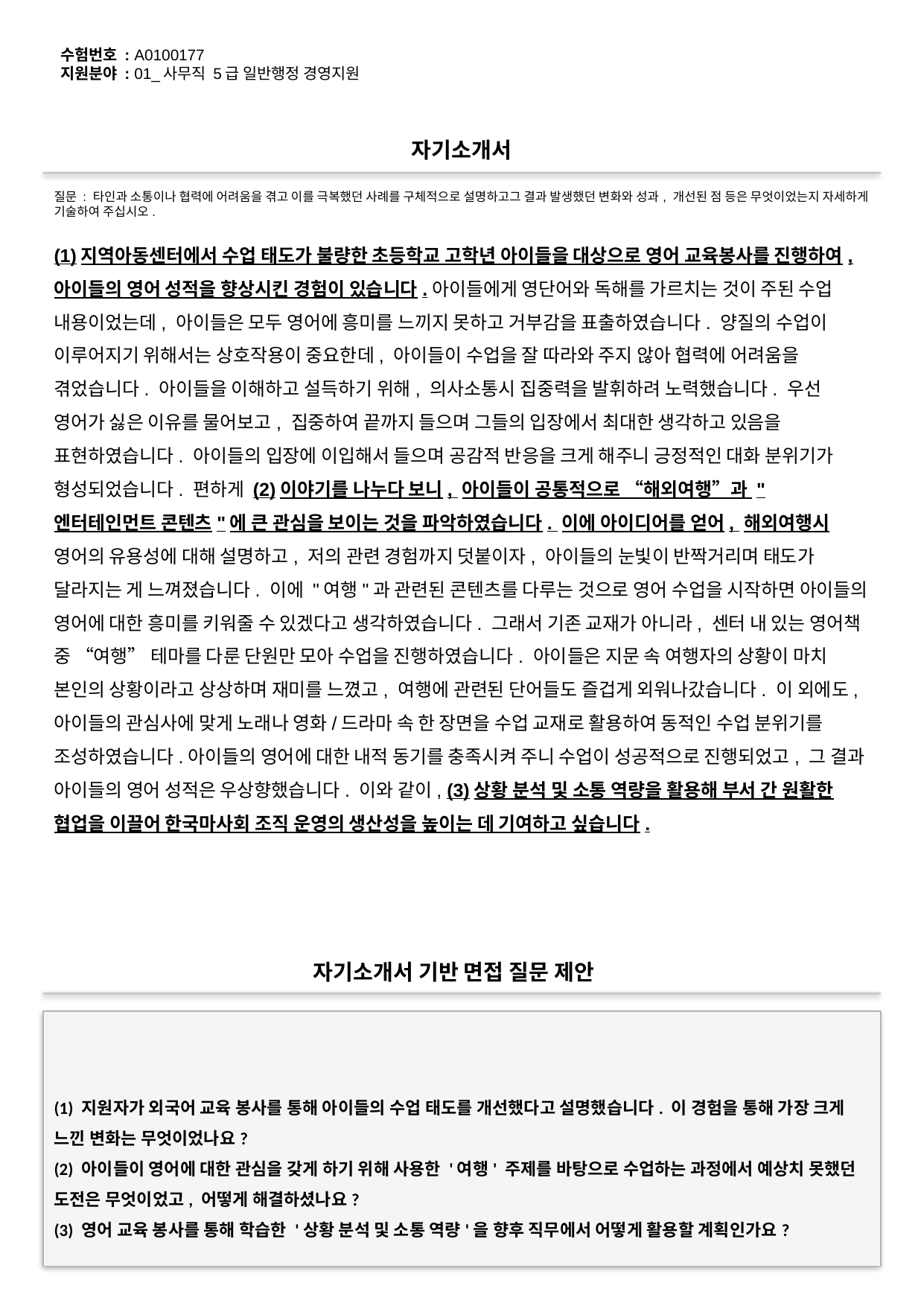

수험번호 : A0100177
지원분야 : 01_사무직 5급 일반행정 경영지원
#

자기소개서

질문 : 타인과 소통이나 협력에 어려움을 겪고 이를 극복했던 사례를 구체적으로 설명하고그 결과 발생했던 변화와 성과, 개선된 점 등은 무엇이었는지 자세하게 기술하여 주십시오.

(1)지역아동센터에서 수업 태도가 불량한 초등학교 고학년 아이들을 대상으로 영어 교육봉사를 진행하여, 아이들의 영어 성적을 향상시킨 경험이 있습니다.아이들에게 영단어와 독해를 가르치는 것이 주된 수업 내용이었는데, 아이들은 모두 영어에 흥미를 느끼지 못하고 거부감을 표출하였습니다. 양질의 수업이 이루어지기 위해서는 상호작용이 중요한데, 아이들이 수업을 잘 따라와 주지 않아 협력에 어려움을 겪었습니다. 아이들을 이해하고 설득하기 위해, 의사소통시 집중력을 발휘하려 노력했습니다. 우선 영어가 싫은 이유를 물어보고, 집중하여 끝까지 들으며 그들의 입장에서 최대한 생각하고 있음을 표현하였습니다. 아이들의 입장에 이입해서 들으며 공감적 반응을 크게 해주니 긍정적인 대화 분위기가 형성되었습니다. 편하게 (2)이야기를 나누다 보니, 아이들이 공통적으로 “해외여행”과 "엔터테인먼트 콘텐츠"에 큰 관심을 보이는 것을 파악하였습니다. 이에 아이디어를 얻어, 해외여행시 영어의 유용성에 대해 설명하고, 저의 관련 경험까지 덧붙이자, 아이들의 눈빛이 반짝거리며 태도가 달라지는 게 느껴졌습니다. 이에 "여행"과 관련된 콘텐츠를 다루는 것으로 영어 수업을 시작하면 아이들의 영어에 대한 흥미를 키워줄 수 있겠다고 생각하였습니다. 그래서 기존 교재가 아니라, 센터 내 있는 영어책 중 “여행” 테마를 다룬 단원만 모아 수업을 진행하였습니다. 아이들은 지문 속 여행자의 상황이 마치 본인의 상황이라고 상상하며 재미를 느꼈고, 여행에 관련된 단어들도 즐겁게 외워나갔습니다. 이 외에도, 아이들의 관심사에 맞게 노래나 영화/드라마 속 한 장면을 수업 교재로 활용하여 동적인 수업 분위기를 조성하였습니다.아이들의 영어에 대한 내적 동기를 충족시켜 주니 수업이 성공적으로 진행되었고, 그 결과 아이들의 영어 성적은 우상향했습니다. 이와 같이, (3)상황 분석 및 소통 역량을 활용해 부서 간 원활한 협업을 이끌어 한국마사회 조직 운영의 생산성을 높이는 데 기여하고 싶습니다.

자기소개서 기반 면접 질문 제안

(1) 지원자가 외국어 교육 봉사를 통해 아이들의 수업 태도를 개선했다고 설명했습니다. 이 경험을 통해 가장 크게 느낀 변화는 무엇이었나요?
(2) 아이들이 영어에 대한 관심을 갖게 하기 위해 사용한 '여행' 주제를 바탕으로 수업하는 과정에서 예상치 못했던 도전은 무엇이었고, 어떻게 해결하셨나요?
(3) 영어 교육 봉사를 통해 학습한 '상황 분석 및 소통 역량'을 향후 직무에서 어떻게 활용할 계획인가요?